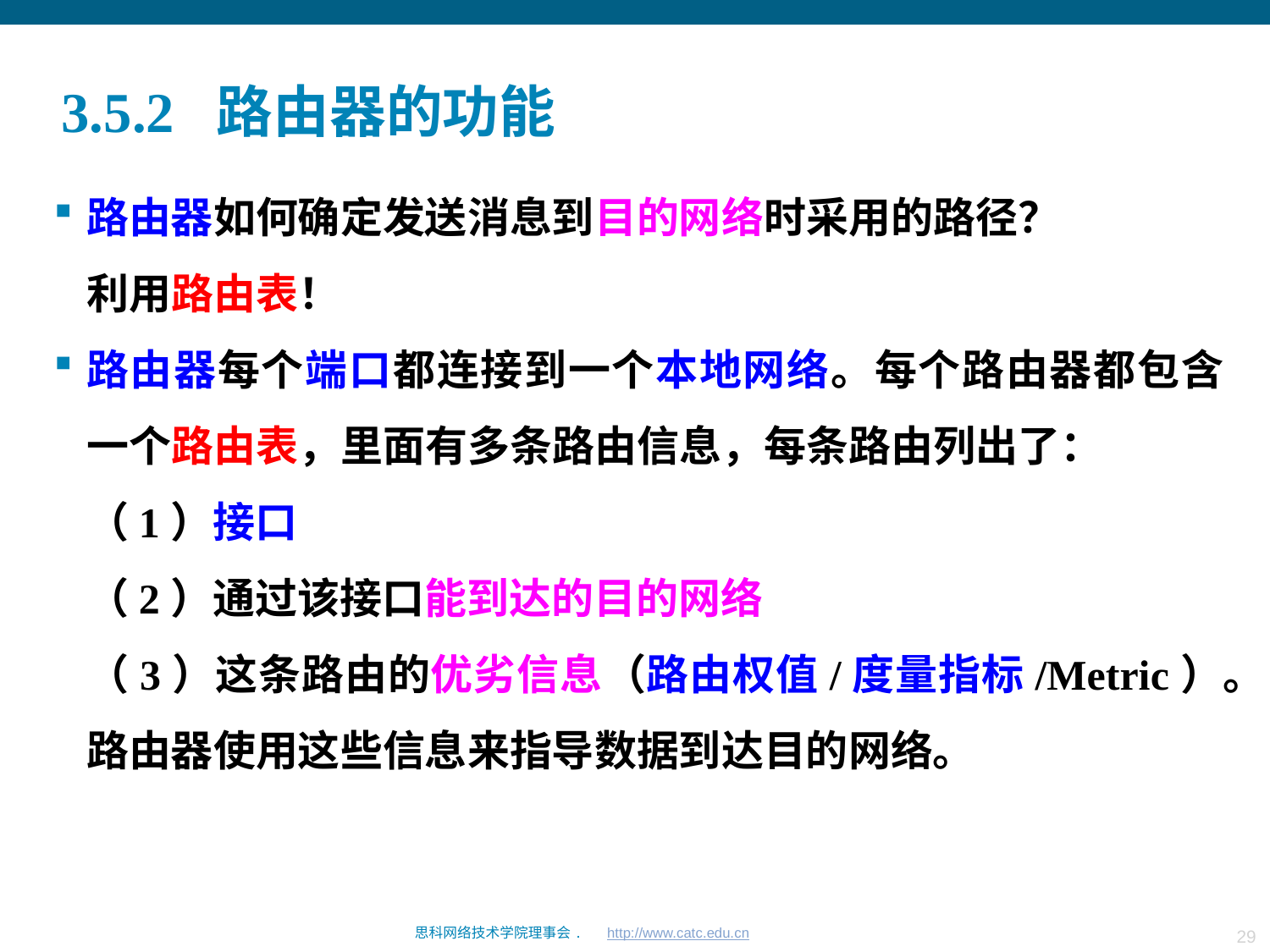

3.5.2  路由器的功能
路由器如何确定发送消息到目的网络时采用的路径？
利用路由表！
路由器每个端口都连接到一个本地网络。每个路由器都包含一个路由表，里面有多条路由信息，每条路由列出了：
（1）接口
（2）通过该接口能到达的目的网络
（3）这条路由的优劣信息（路由权值/度量指标/Metric）。
路由器使用这些信息来指导数据到达目的网络。